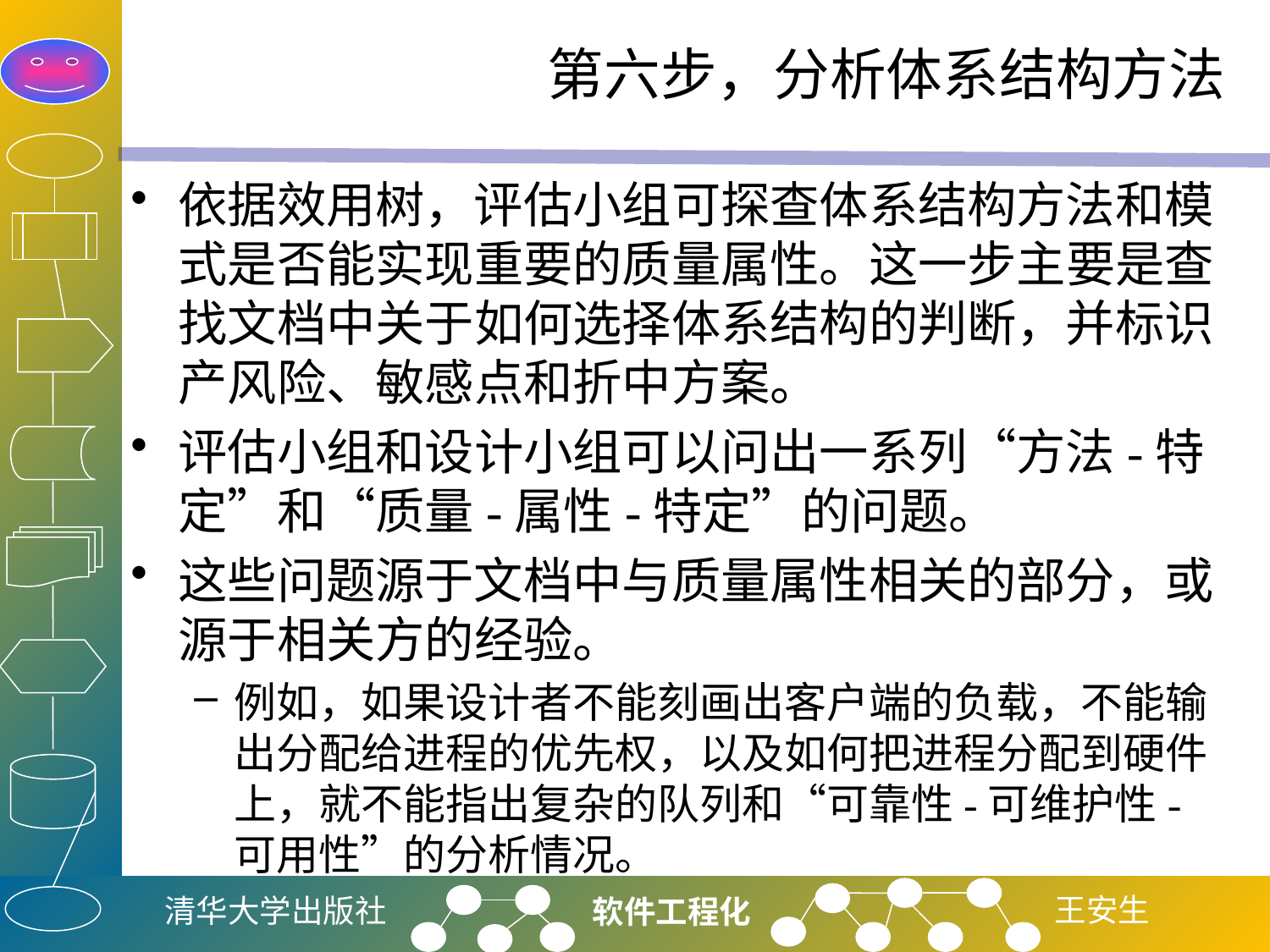

# 第六步，分析体系结构方法
依据效用树，评估小组可探查体系结构方法和模式是否能实现重要的质量属性。这一步主要是查找文档中关于如何选择体系结构的判断，并标识产风险、敏感点和折中方案。
评估小组和设计小组可以问出一系列“方法-特定”和“质量-属性-特定”的问题。
这些问题源于文档中与质量属性相关的部分，或源于相关方的经验。
例如，如果设计者不能刻画出客户端的负载，不能输出分配给进程的优先权，以及如何把进程分配到硬件上，就不能指出复杂的队列和“可靠性-可维护性-可用性”的分析情况。